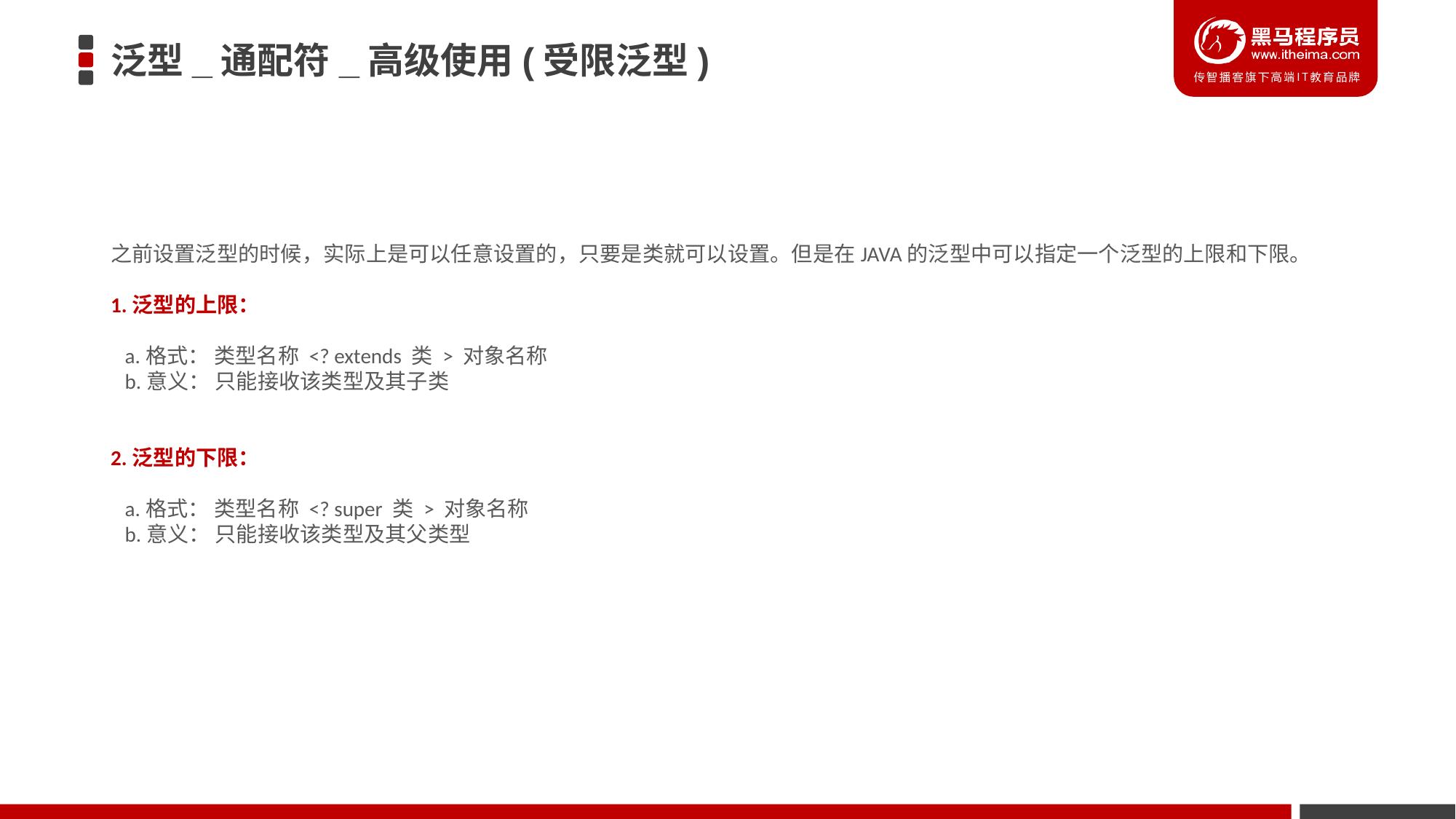

# 泛型_通配符_高级使用(受限泛型)
之前设置泛型的时候，实际上是可以任意设置的，只要是类就可以设置。但是在JAVA的泛型中可以指定一个泛型的上限和下限。

1.泛型的上限：

   a.格式： 类型名称 <? extends 类 > 对象名称
   b.意义： 只能接收该类型及其子类

2.泛型的下限：

   a.格式： 类型名称 <? super 类 > 对象名称
   b.意义： 只能接收该类型及其父类型